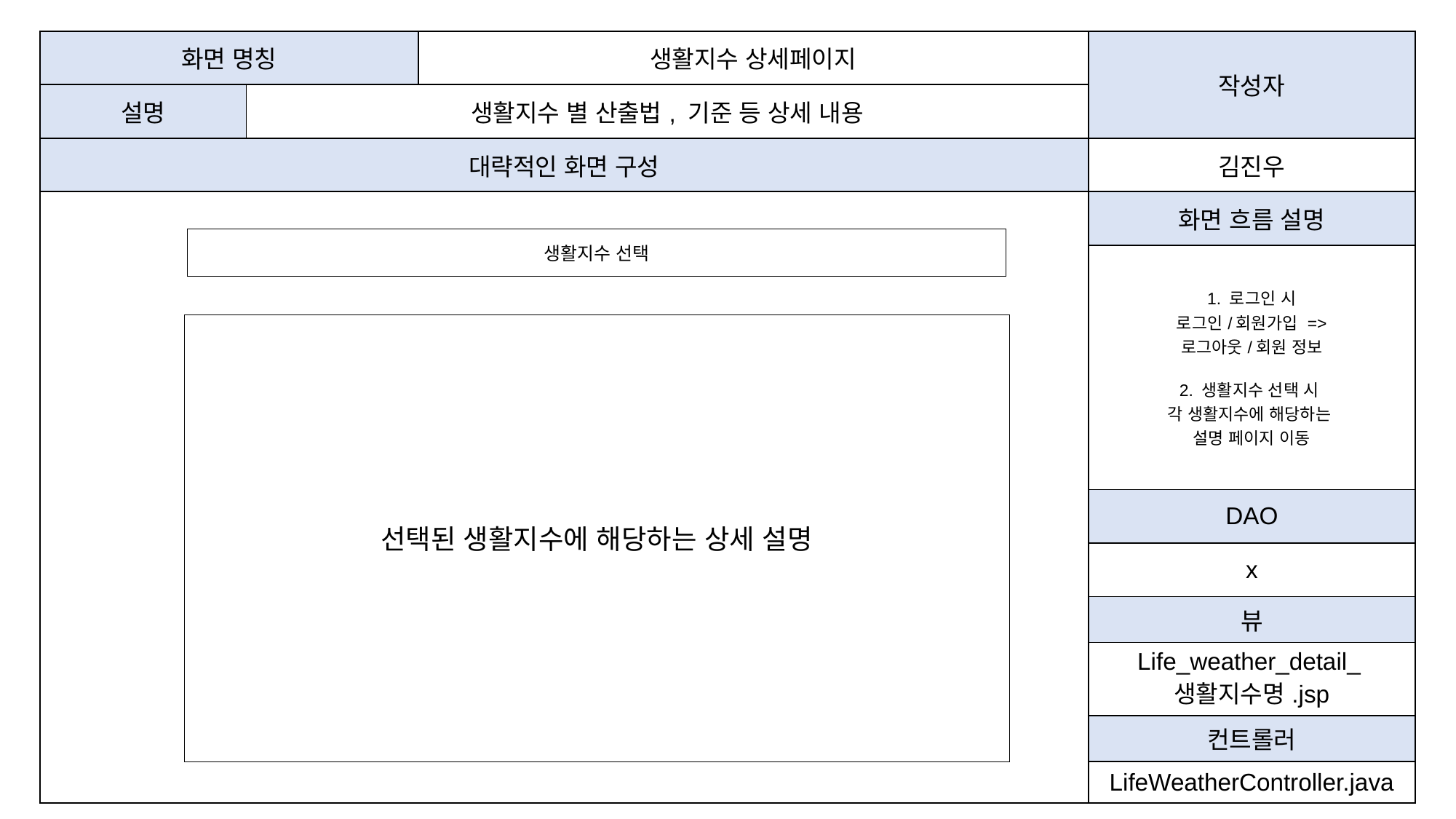

| 화면 명칭 |  | 생활지수 상세페이지 | 작성자 |
| --- | --- | --- | --- |
| 설명 | 생활지수 별 산출법, 기준 등 상세 내용 |  |  |
| 대략적인 화면 구성 |  |  | 김진우 |
|  |  |  | 화면 흐름 설명 |
|  |  |  | 1. 로그인 시 로그인/회원가입 => 로그아웃/회원 정보 2. 생활지수 선택 시 각 생활지수에 해당하는 설명 페이지 이동 |
|  |  |  | DAO |
|  |  |  | x |
|  |  |  | 뷰 |
|  |  |  | Life\_weather\_detail\_생활지수명.jsp |
|  |  |  | 컨트롤러 |
|  |  |  | LifeWeatherController.java |
생활지수 선택
선택된 생활지수에 해당하는 상세 설명